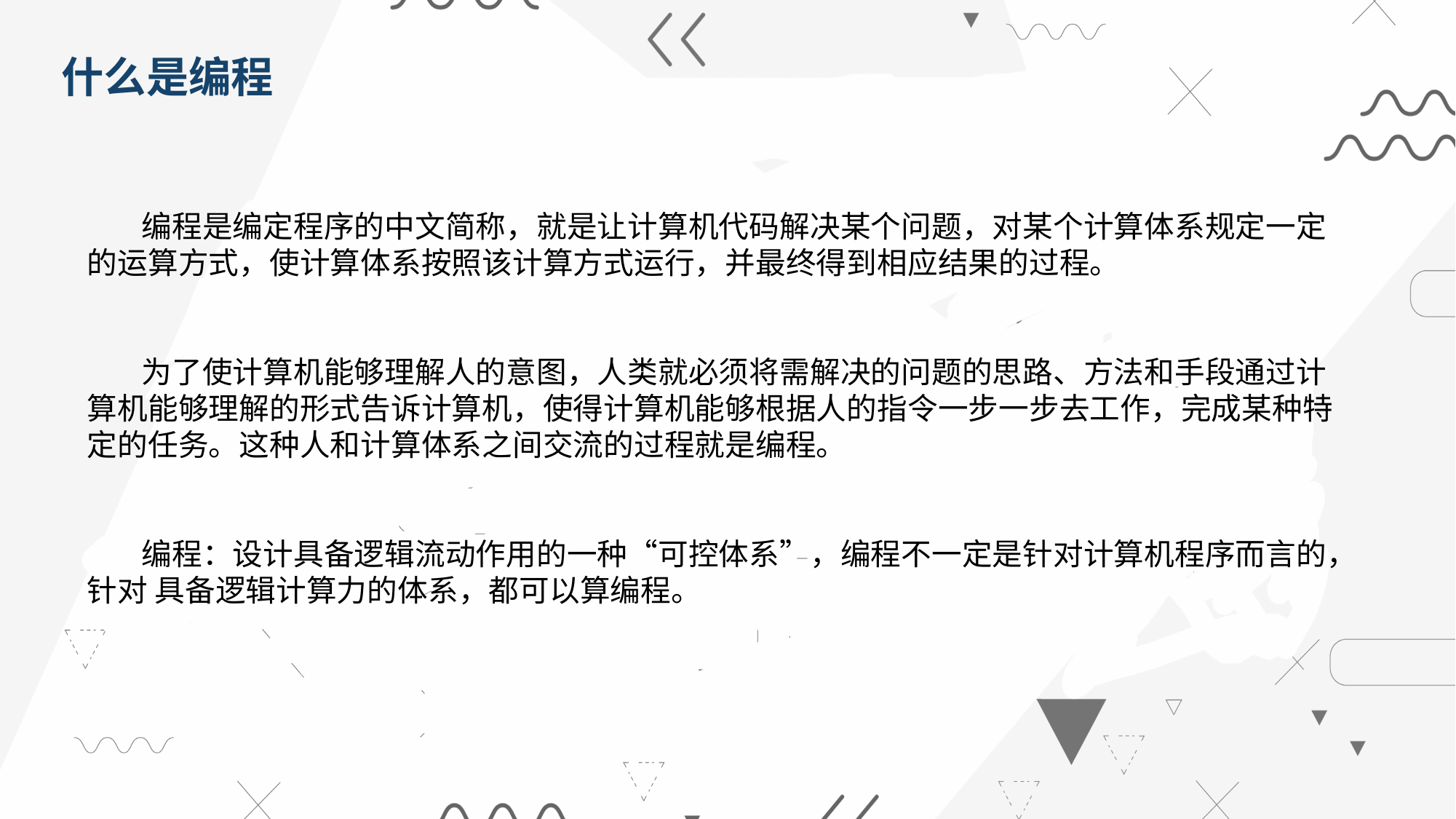

什么是编程
       编程是编定程序的中文简称，就是让计算机代码解决某个问题，对某个计算体系规定一定的运算方式，使计算体系按照该计算方式运行，并最终得到相应结果的过程。

       为了使计算机能够理解人的意图，人类就必须将需解决的问题的思路、方法和手段通过计算机能够理解的形式告诉计算机，使得计算机能够根据人的指令一步一步去工作，完成某种特 定的任务。这种人和计算体系之间交流的过程就是编程。

       编程：设计具备逻辑流动作用的一种“可控体系”，编程不一定是针对计算机程序而言的，针对 具备逻辑计算力的体系，都可以算编程。